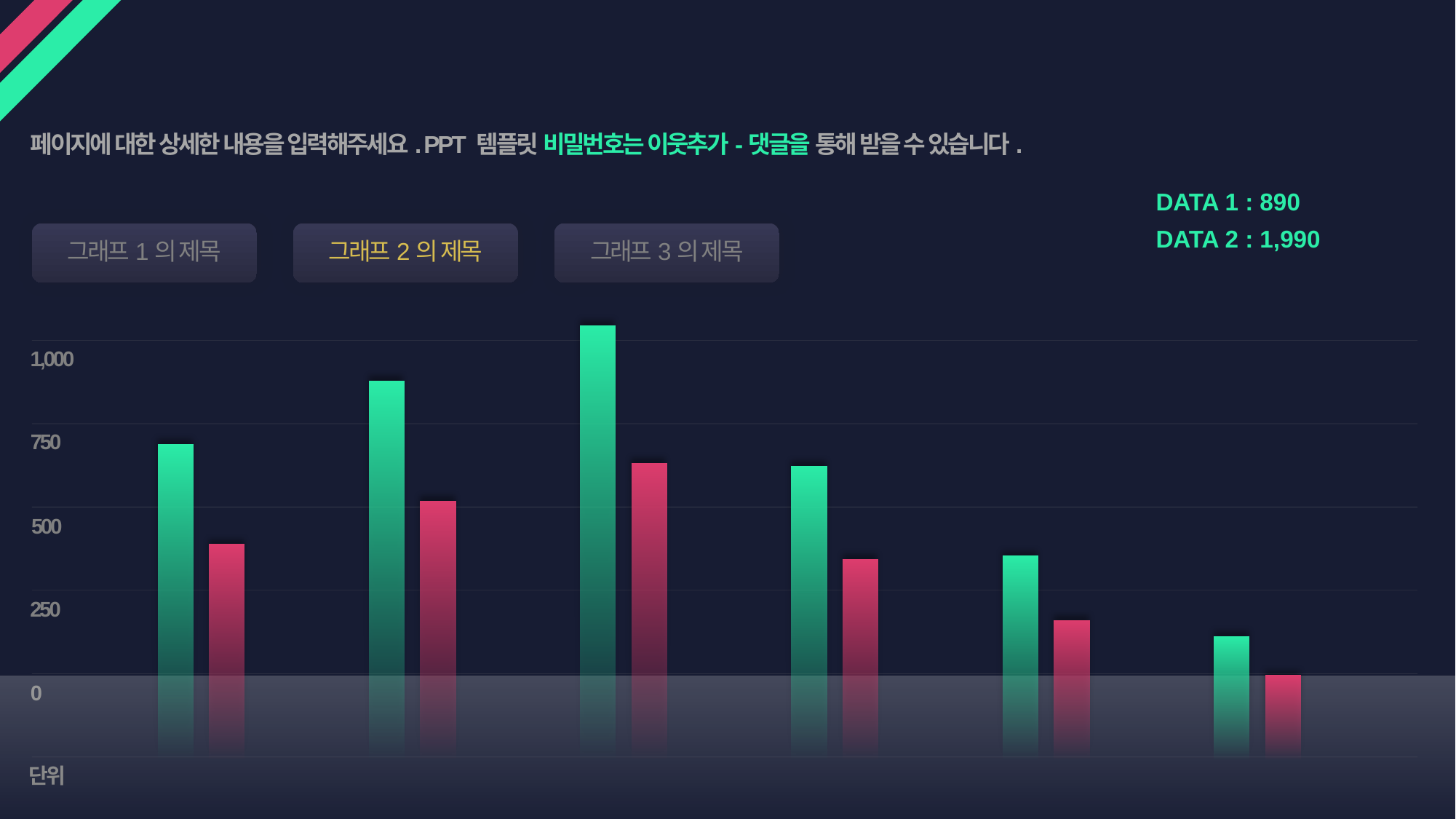

페이지 제목 입력
페이지에 대한 상세한 내용을 입력해주세요. PPT 템플릿 비밀번호는 이웃추가-댓글을 통해 받을 수 있습니다.
결과요약
DATA 1 : 890
DATA 2 : 1,990

그래프1의 제목
그래프2의 제목
그래프3의 제목

1,000

750

500

250

0

단위